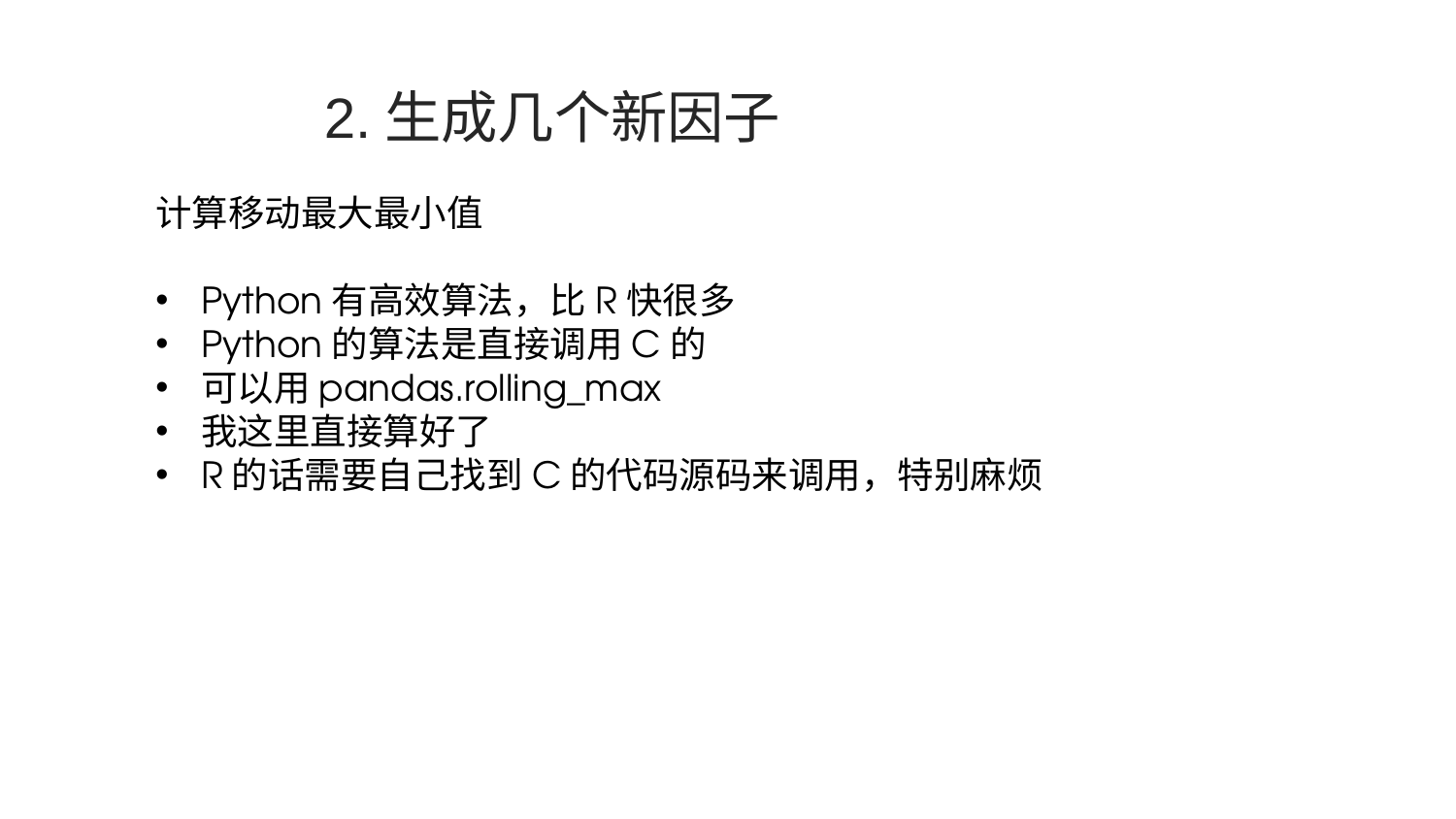

2.生成几个新因子
计算移动最大最小值

Python有高效算法，比R快很多
Python的算法是直接调用C的
可以用pandas.rolling_max
我这里直接算好了
R的话需要自己找到C的代码源码来调用，特别麻烦